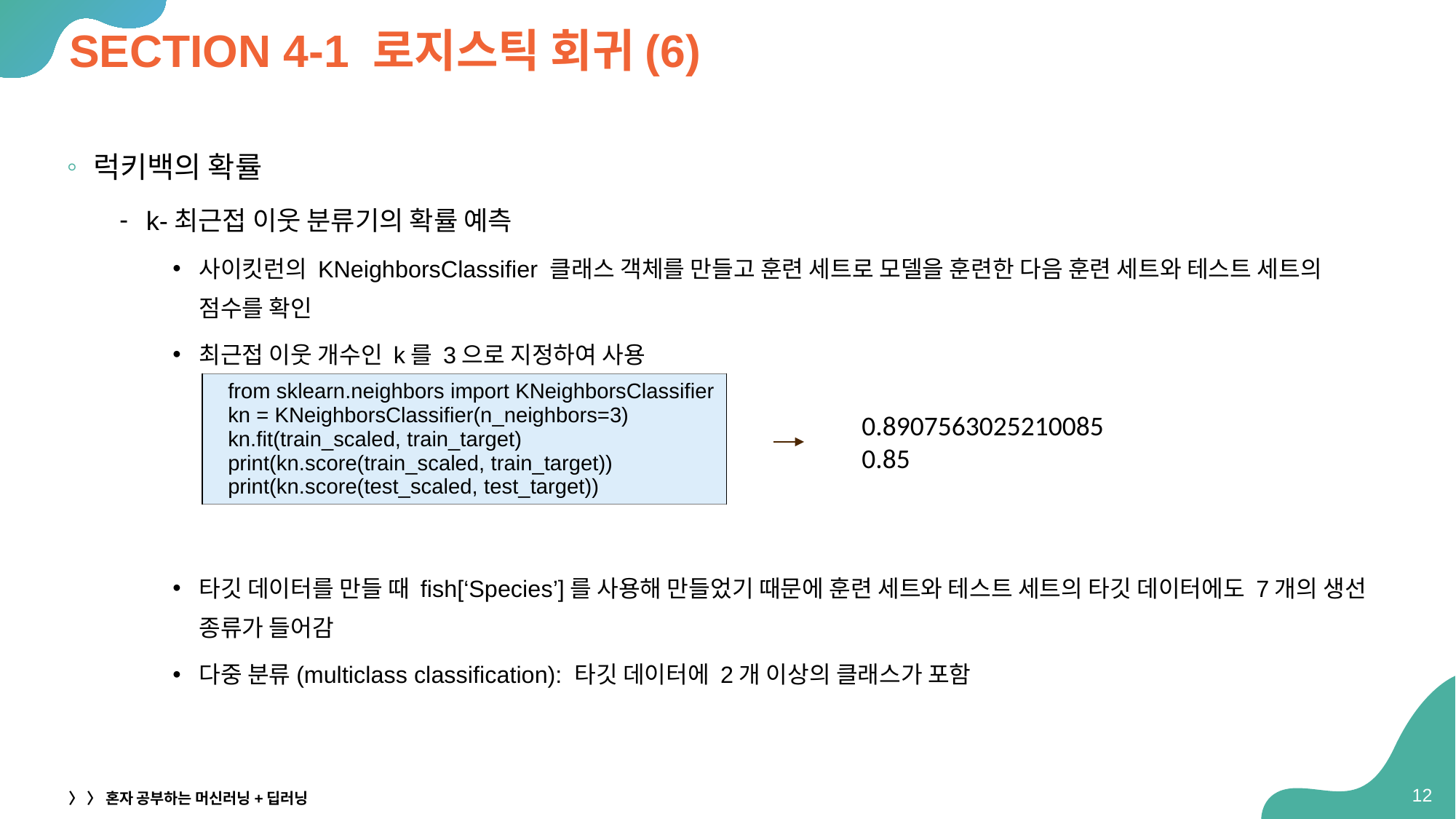

# SECTION 4-1 로지스틱 회귀(6)
럭키백의 확률
k-최근접 이웃 분류기의 확률 예측
사이킷런의 KNeighborsClassifier 클래스 객체를 만들고 훈련 세트로 모델을 훈련한 다음 훈련 세트와 테스트 세트의 점수를 확인
최근접 이웃 개수인 k를 3으로 지정하여 사용

타깃 데이터를 만들 때 fish[‘Species’]를 사용해 만들었기 때문에 훈련 세트와 테스트 세트의 타깃 데이터에도 7개의 생선 종류가 들어감
다중 분류(multiclass classification): 타깃 데이터에 2개 이상의 클래스가 포함
| from sklearn.neighbors import KNeighborsClassifier kn = KNeighborsClassifier(n\_neighbors=3) kn.fit(train\_scaled, train\_target) print(kn.score(train\_scaled, train\_target)) print(kn.score(test\_scaled, test\_target)) |
| --- |
0.8907563025210085
0.85
12
〉 〉 혼자 공부하는 머신러닝+딥러닝